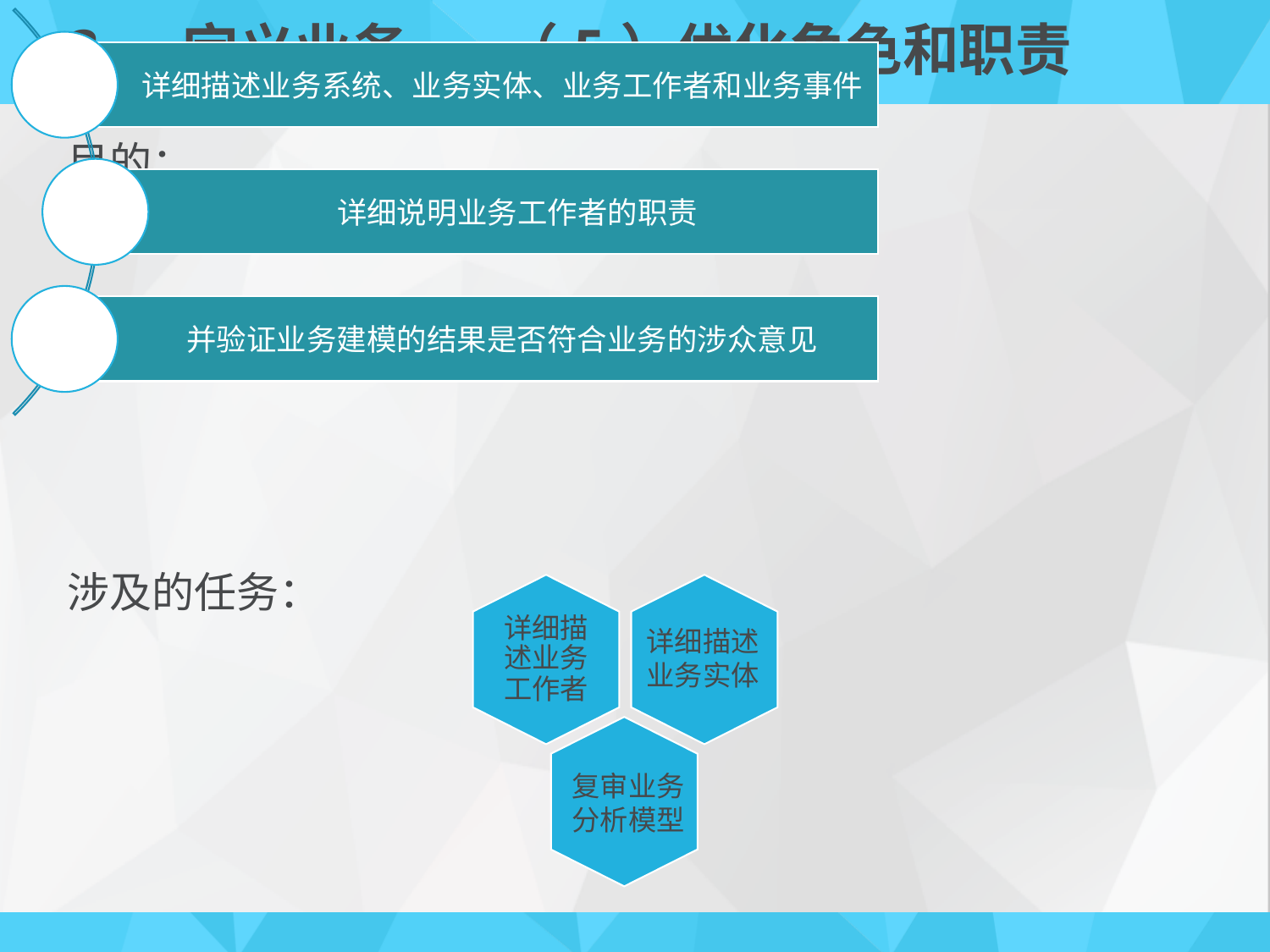

# 3. 定义业务--（5）优化角色和职责
目的：

涉及的任务：
详细描述业务系统、业务实体、业务工作者和业务事件
详细说明业务工作者的职责
并验证业务建模的结果是否符合业务的涉众意见
详细描述业务工作者

详细描述业务实体
复审业务分析模型